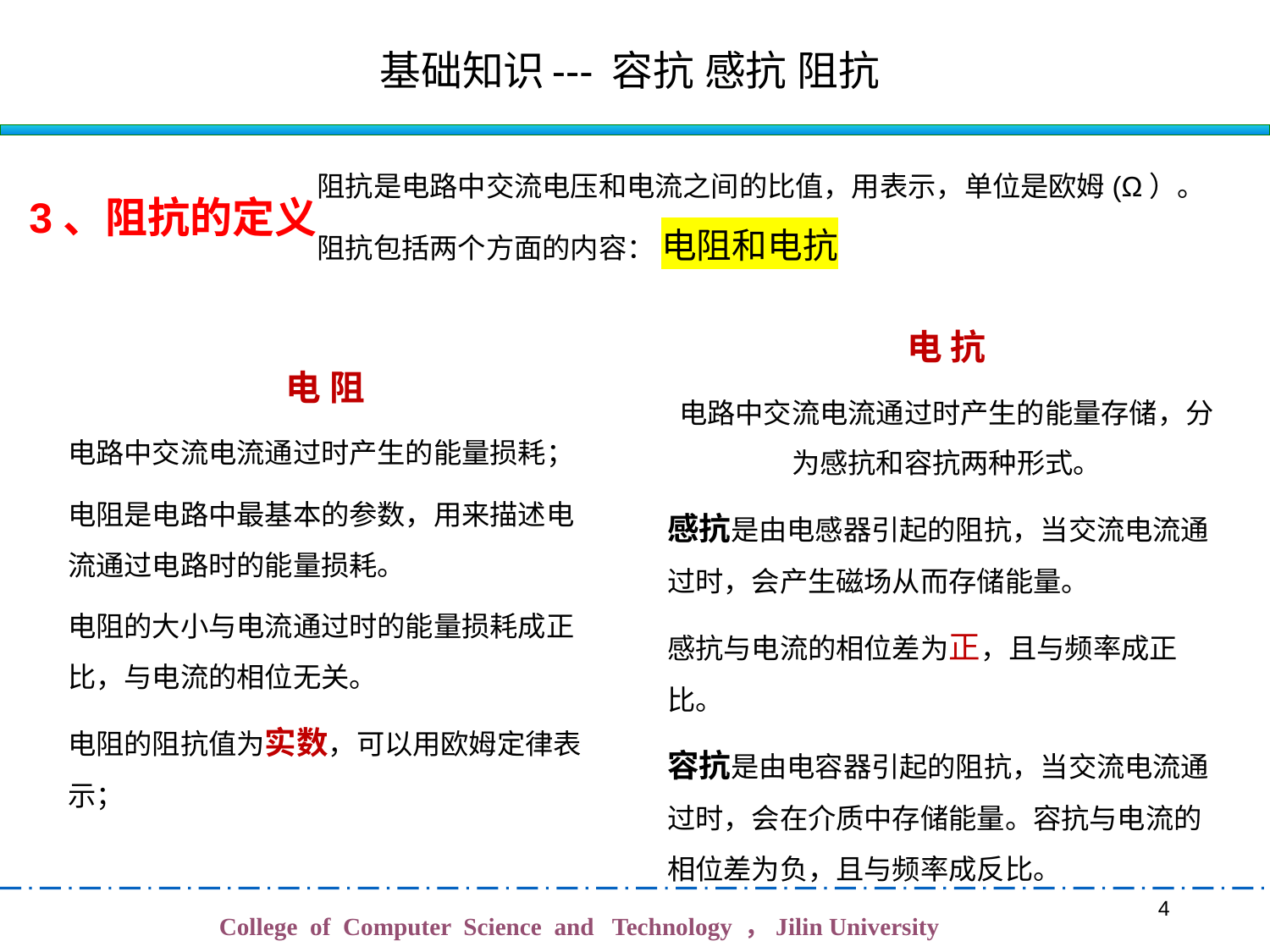

# 基础知识--- 容抗 感抗 阻抗
阻抗是电路中交流电压和电流之间的比值，用表示，单位是欧姆(Ω）。
阻抗包括两个方面的内容： 电阻和电抗
3、阻抗的定义
电 抗
电路中交流电流通过时产生的能量存储，分为感抗和容抗两种形式。
感抗是由电感器引起的阻抗，当交流电流通过时，会产生磁场从而存储能量。
感抗与电流的相位差为正，且与频率成正比。
容抗是由电容器引起的阻抗，当交流电流通过时，会在介质中存储能量。容抗与电流的相位差为负，且与频率成反比。
电 阻
电路中交流电流通过时产生的能量损耗；
电阻是电路中最基本的参数，用来描述电流通过电路时的能量损耗。
电阻的大小与电流通过时的能量损耗成正比，与电流的相位无关。
电阻的阻抗值为实数，可以用欧姆定律表示；
4